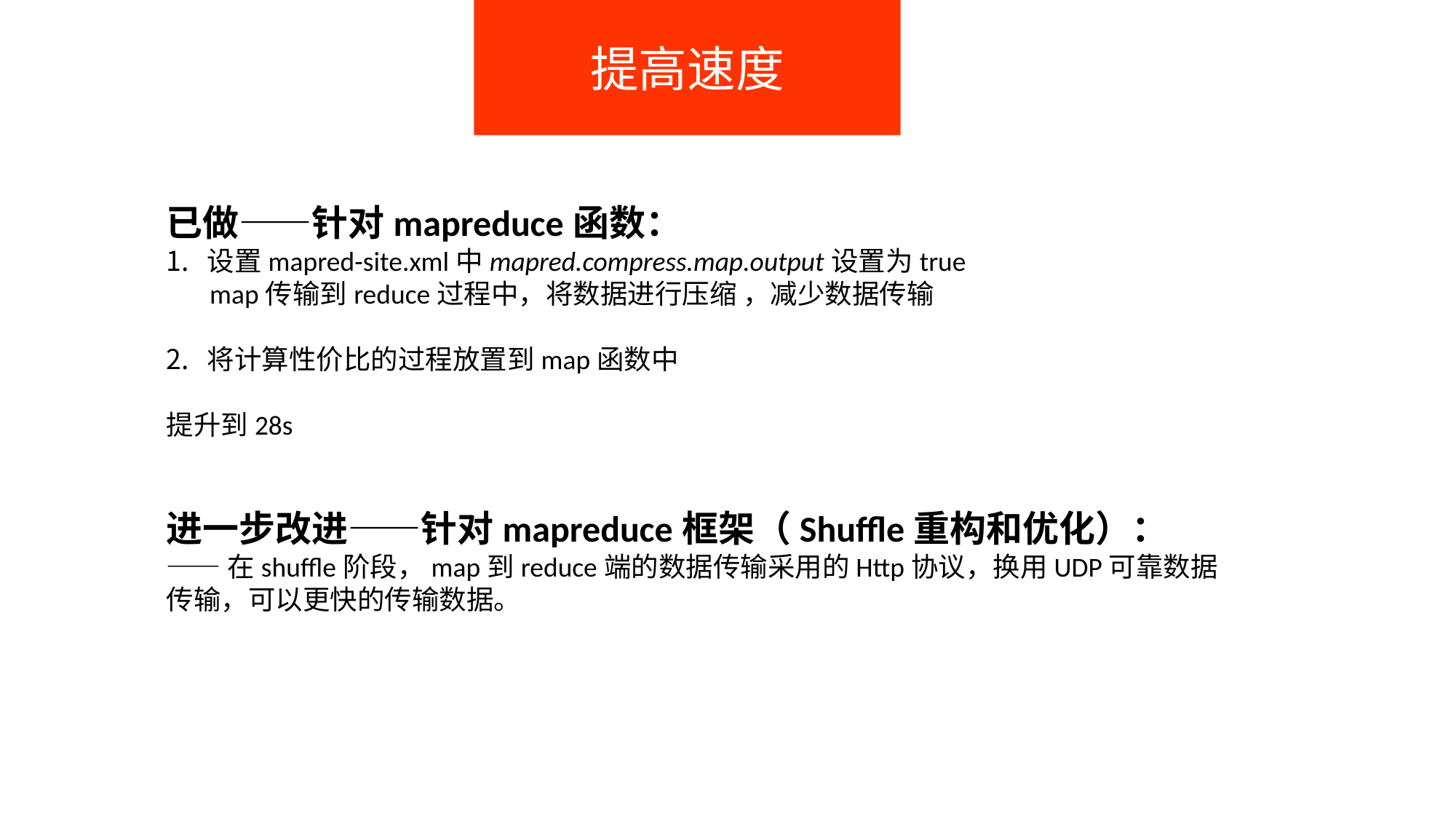

提高速度
已做——针对mapreduce函数：
设置mapred-site.xml中mapred.compress.map.output设置为true
       map传输到reduce过程中，将数据进行压缩 ，减少数据传输

将计算性价比的过程放置到map函数中

提升到28s

进一步改进——针对mapreduce框架（Shuffle重构和优化）：
——在shuffle阶段，map到reduce端的数据传输采用的Http协议，换用UDP可靠数据传输，可以更快的传输数据。